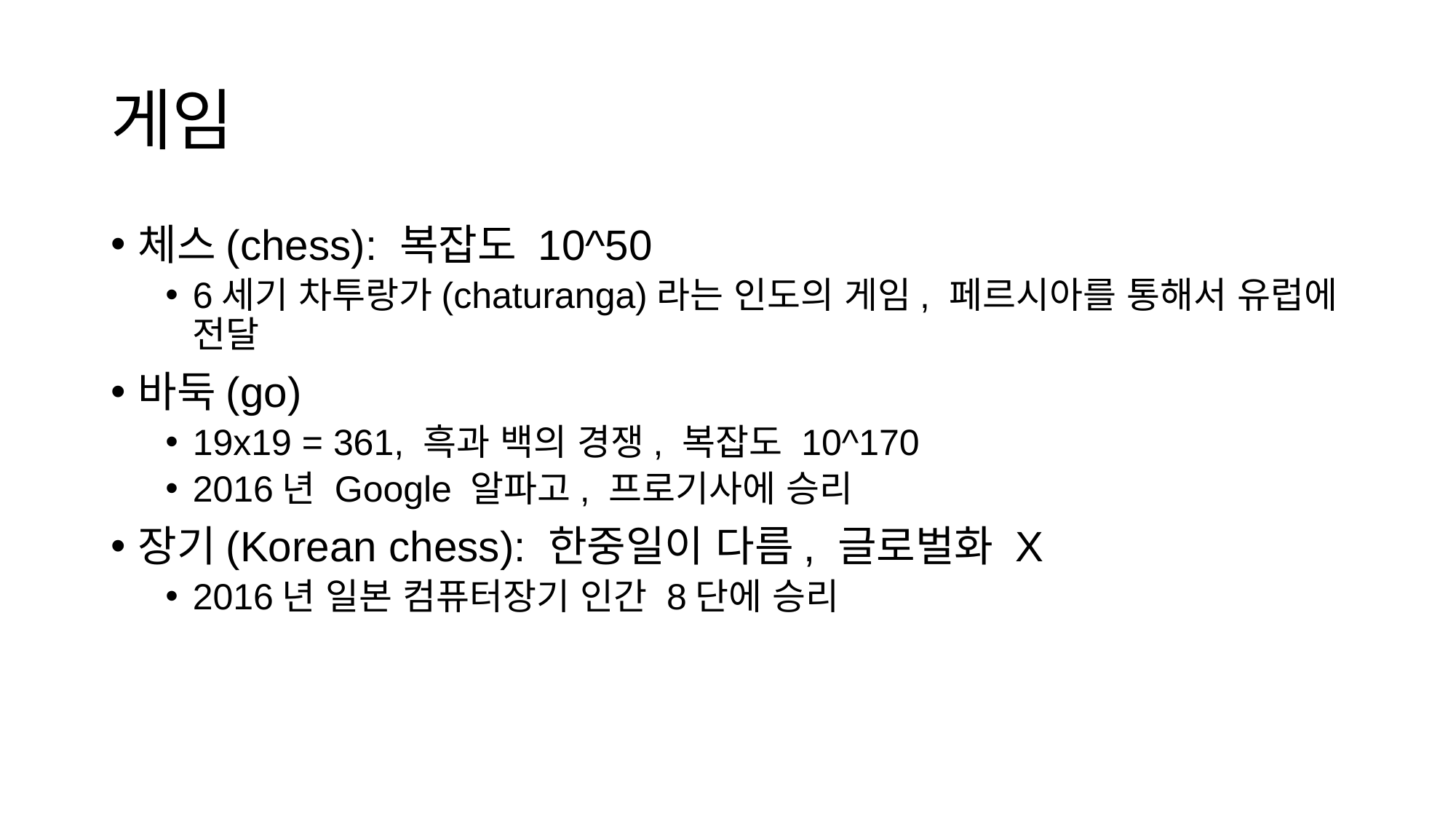

# 게임
체스(chess): 복잡도 10^50
6세기 차투랑가(chaturanga)라는 인도의 게임, 페르시아를 통해서 유럽에 전달
바둑(go)
19x19 = 361, 흑과 백의 경쟁, 복잡도 10^170
2016년 Google 알파고, 프로기사에 승리
장기(Korean chess): 한중일이 다름, 글로벌화 X
2016년 일본 컴퓨터장기 인간 8단에 승리